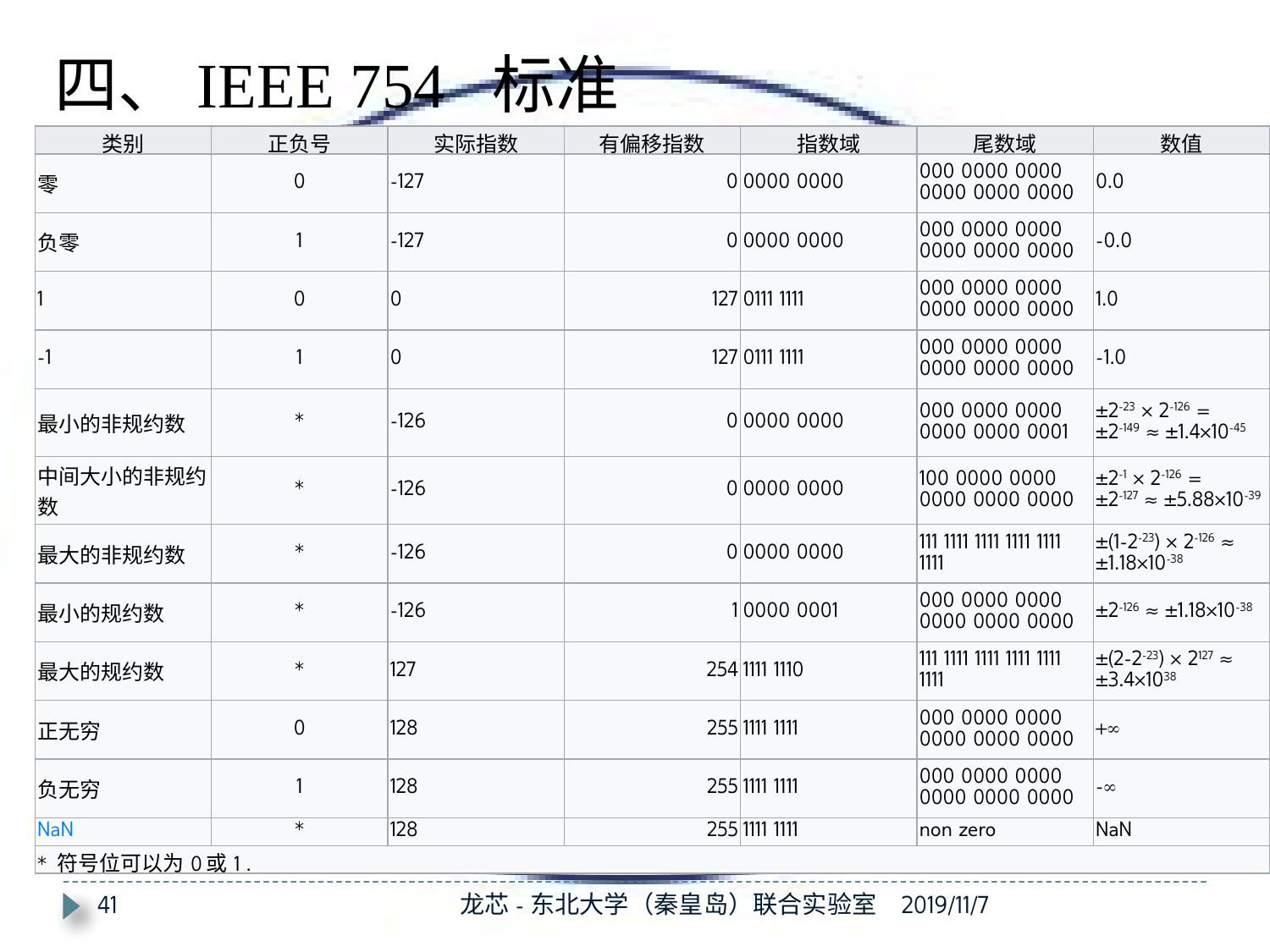

四、IEEE 754  标准
| 类别 | 正负号 | 实际指数 | 有偏移指数 | 指数域 | 尾数域 | 数值 |
| --- | --- | --- | --- | --- | --- | --- |
| 零 | 0 | -127 | 0 | 0000 0000 | 000 0000 0000 0000 0000 0000 | 0.0 |
| 负零 | 1 | -127 | 0 | 0000 0000 | 000 0000 0000 0000 0000 0000 | −0.0 |
| 1 | 0 | 0 | 127 | 0111 1111 | 000 0000 0000 0000 0000 0000 | 1.0 |
| -1 | 1 | 0 | 127 | 0111 1111 | 000 0000 0000 0000 0000 0000 | −1.0 |
| 最小的非规约数 | \* | -126 | 0 | 0000 0000 | 000 0000 0000 0000 0000 0001 | ±2−23 × 2−126 = ±2−149 ≈ ±1.4×10-45 |
| 中间大小的非规约数 | \* | -126 | 0 | 0000 0000 | 100 0000 0000 0000 0000 0000 | ±2−1 × 2−126 = ±2−127 ≈ ±5.88×10-39 |
| 最大的非规约数 | \* | -126 | 0 | 0000 0000 | 111 1111 1111 1111 1111 1111 | ±(1−2−23) × 2−126 ≈ ±1.18×10-38 |
| 最小的规约数 | \* | -126 | 1 | 0000 0001 | 000 0000 0000 0000 0000 0000 | ±2−126 ≈ ±1.18×10-38 |
| 最大的规约数 | \* | 127 | 254 | 1111 1110 | 111 1111 1111 1111 1111 1111 | ±(2−2−23) × 2127 ≈ ±3.4×1038 |
| 正无穷 | 0 | 128 | 255 | 1111 1111 | 000 0000 0000 0000 0000 0000 | +∞ |
| 负无穷 | 1 | 128 | 255 | 1111 1111 | 000 0000 0000 0000 0000 0000 | −∞ |
| NaN | \* | 128 | 255 | 1111 1111 | non zero | NaN |
| \* 符号位可以为0或1 . |  |  |  |  |  |  |
41
龙芯-东北大学（秦皇岛）联合实验室
2019/11/7